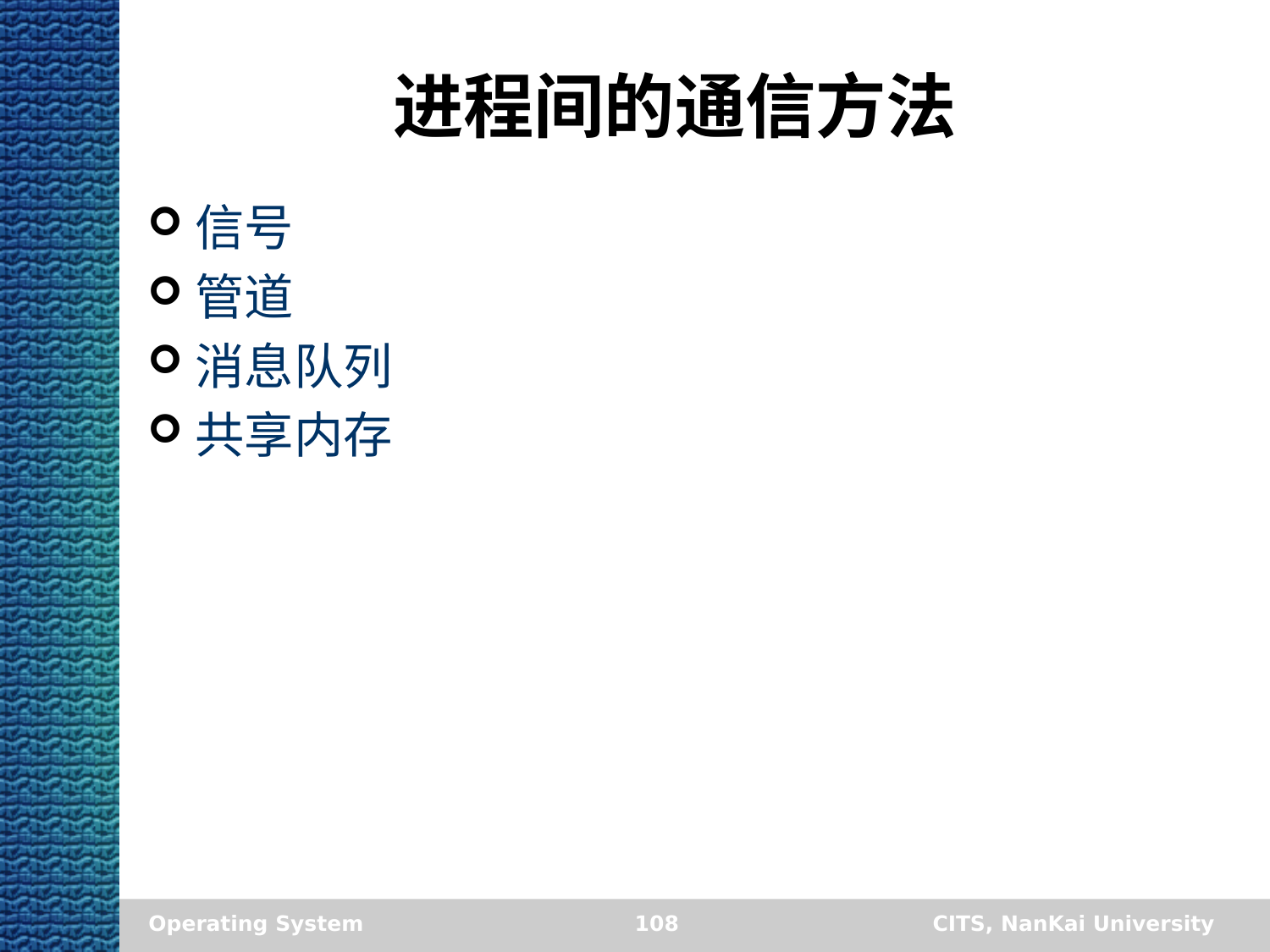

# 进程间的通信方法
信号
管道
消息队列
共享内存
Operating System
108
CITS, NanKai University